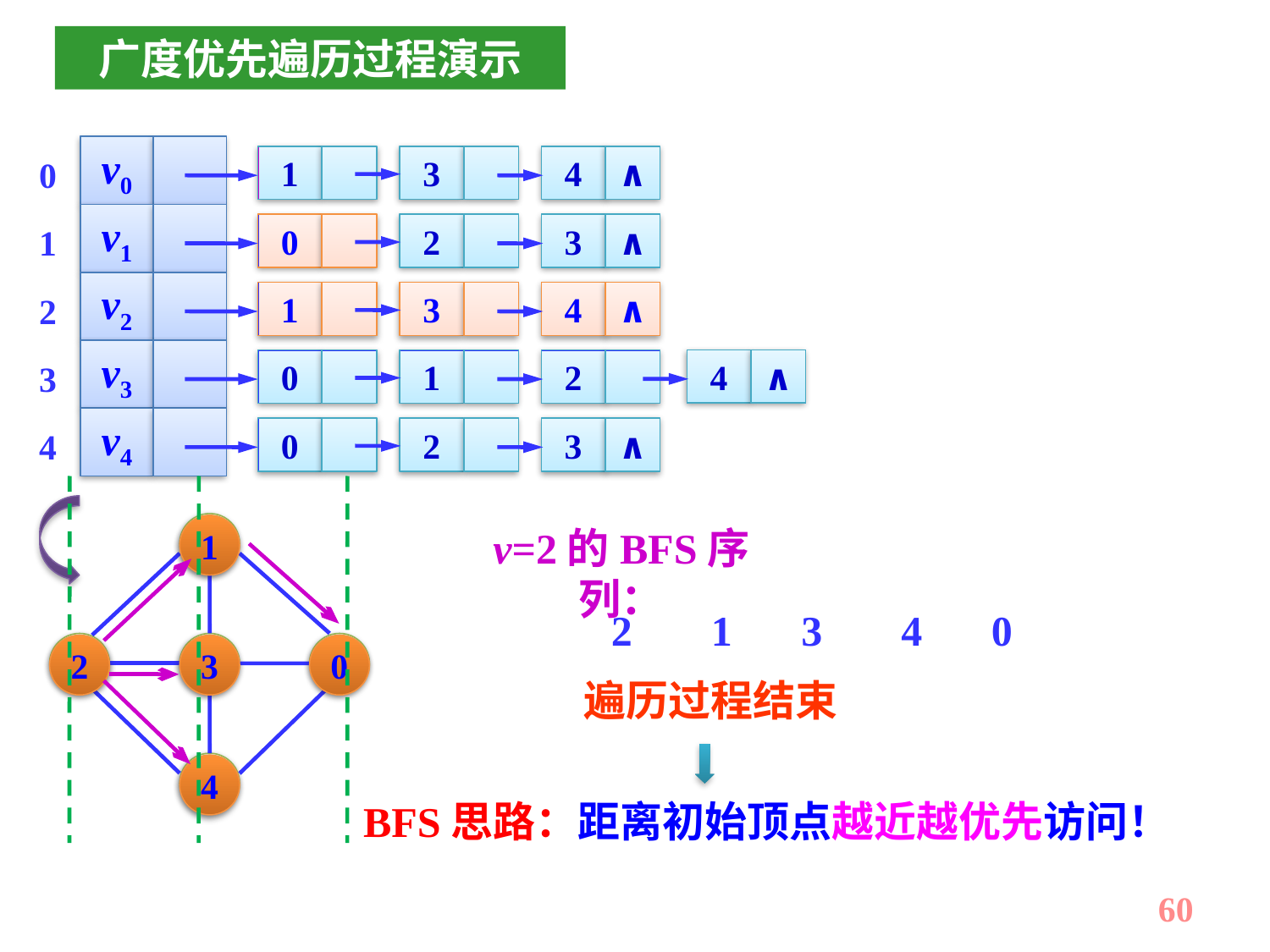

广度优先遍历过程演示
v0

1

3

4
∧
0

v1

0

2

3
∧
1

v2

1

3

4
∧
2

v3

4
∧
0

1

2

3

v4

0

2

3
∧
4

1
1
v=2的BFS序列：

2
1
3
4
0
2
3
0
2
3
0

遍历过程结束

BFS思路：距离初始顶点越近越优先访问！
4
4
60